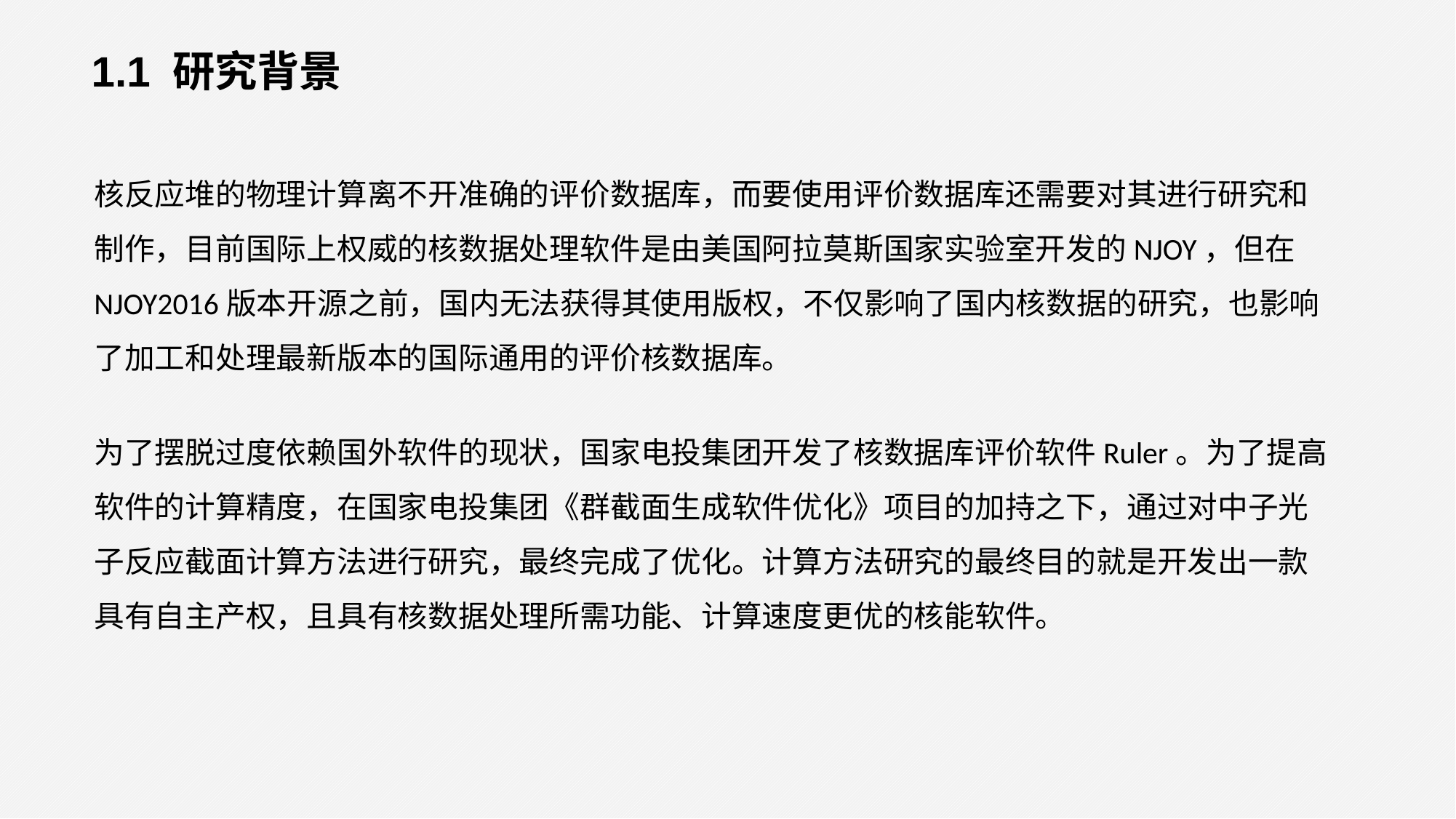

1.1 研究背景
核反应堆的物理计算离不开准确的评价数据库，而要使用评价数据库还需要对其进行研究和制作，目前国际上权威的核数据处理软件是由美国阿拉莫斯国家实验室开发的NJOY，但在NJOY2016版本开源之前，国内无法获得其使用版权，不仅影响了国内核数据的研究，也影响了加工和处理最新版本的国际通用的评价核数据库。
为了摆脱过度依赖国外软件的现状，国家电投集团开发了核数据库评价软件Ruler。为了提高软件的计算精度，在国家电投集团《群截面生成软件优化》项目的加持之下，通过对中子光子反应截面计算方法进行研究，最终完成了优化。计算方法研究的最终目的就是开发出一款具有自主产权，且具有核数据处理所需功能、计算速度更优的核能软件。